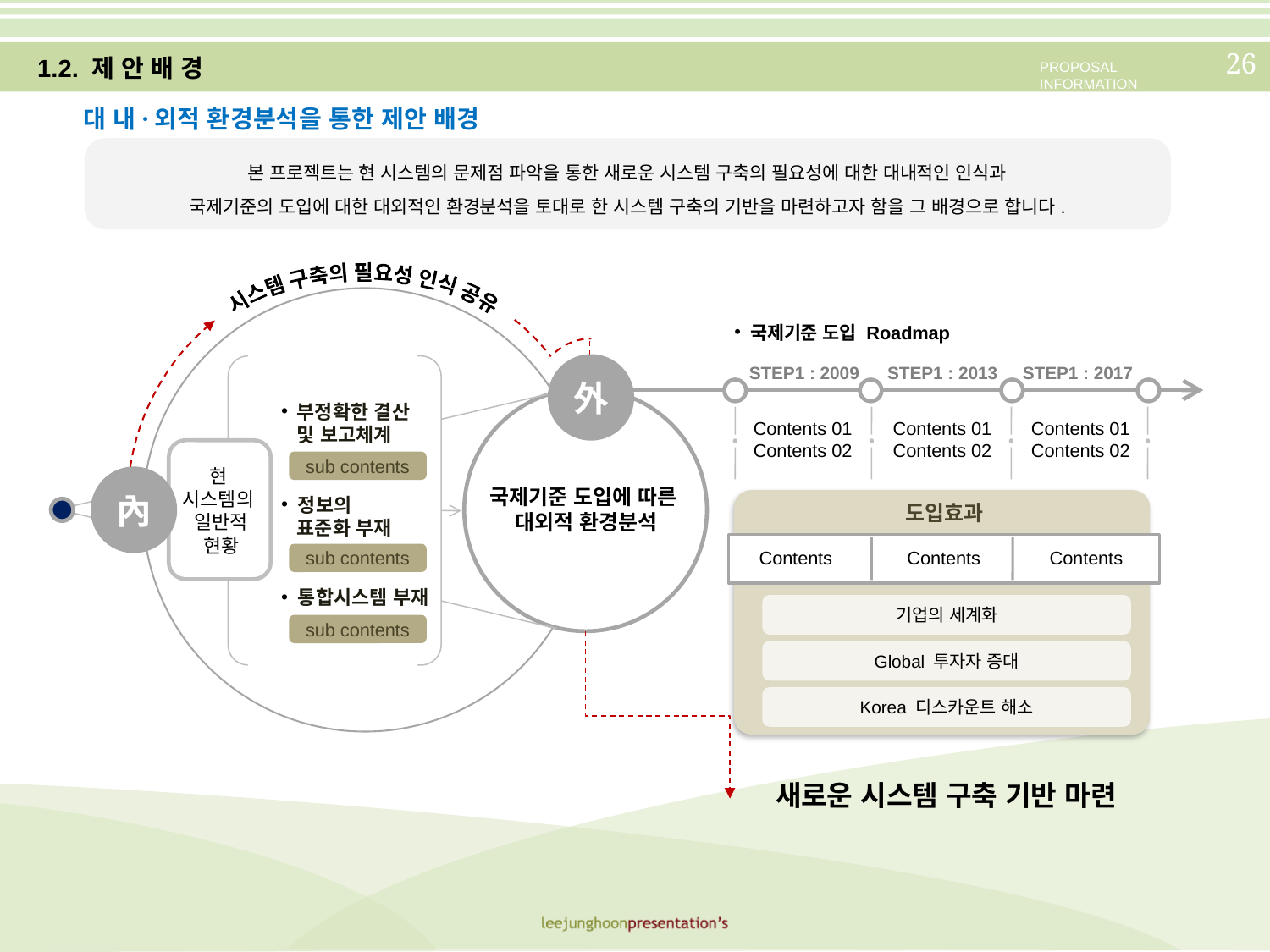

시스템 구축의 필요성 인식 공유

 국제기준 도입 Roadmap

外
STEP1 : 2009
STEP1 : 2013
STEP1 : 2017

 부정확한 결산
  및 보고체계

 정보의
  표준화 부재

 통합시스템 부재
sub contents
sub contents
sub contents

Contents 01
Contents 02
Contents 01
Contents 02
Contents 01
Contents 02

현
시스템의
일반적
현황
內
국제기준 도입에 따른
대외적 환경분석

도입효과

Contents
Contents
Contents
기업의 세계화
Global 투자자 증대
Korea 디스카운트 해소
새로운 시스템 구축 기반 마련